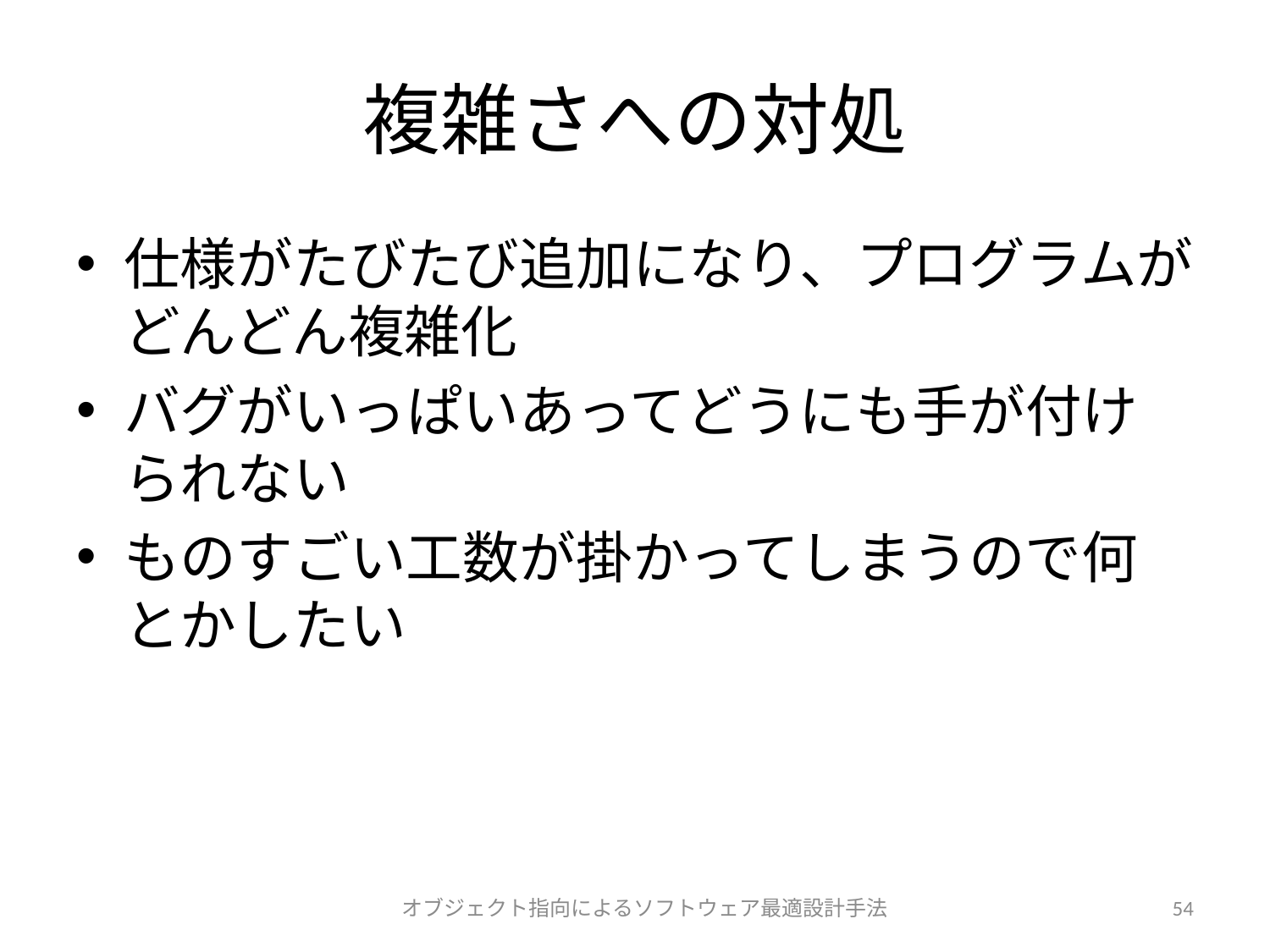

# 複雑さへの対処
仕様がたびたび追加になり、プログラムがどんどん複雑化
バグがいっぱいあってどうにも手が付けられない
ものすごい工数が掛かってしまうので何とかしたい
オブジェクト指向によるソフトウェア最適設計手法
54